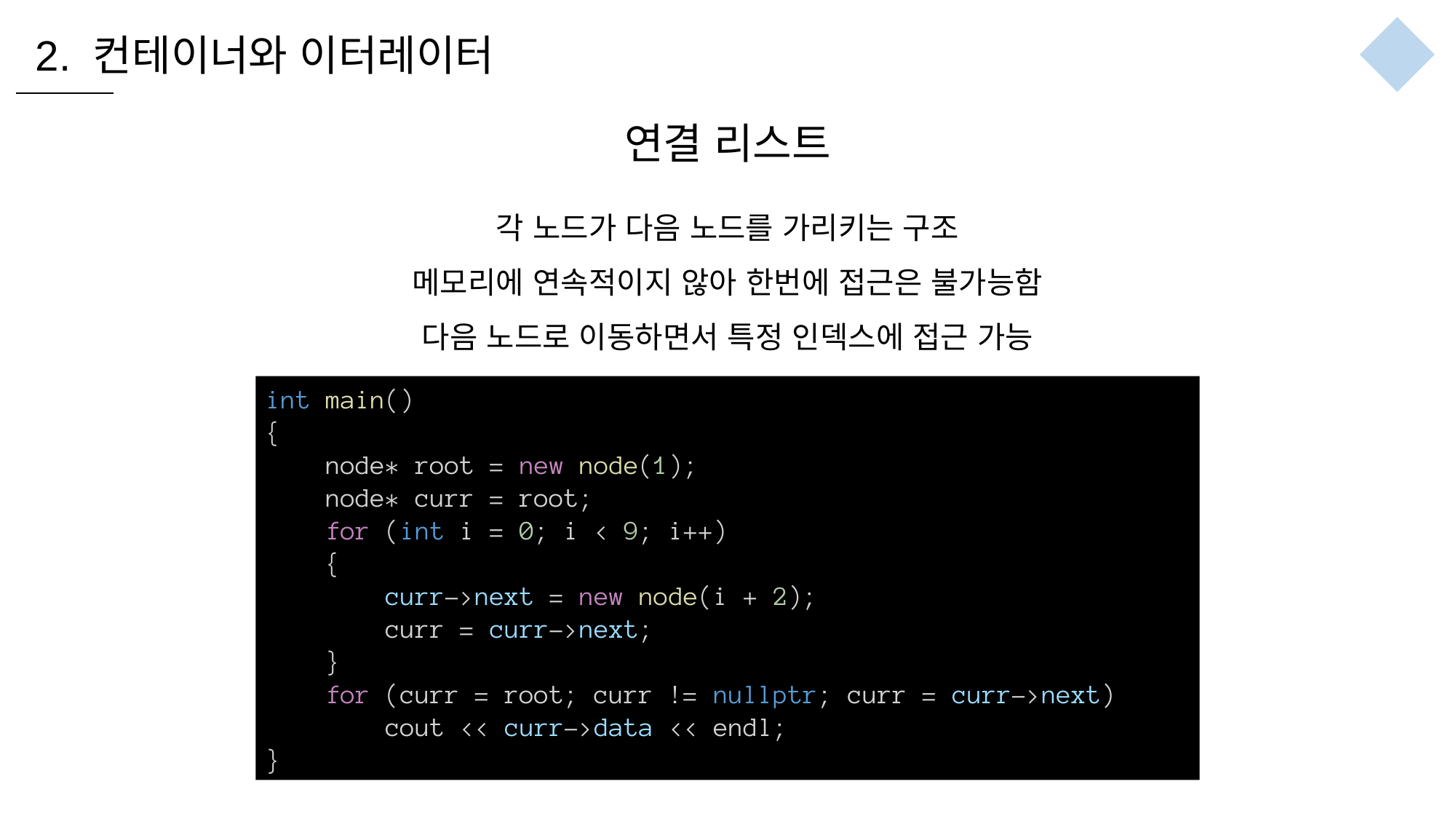

2. 컨테이너와 이터레이터
연결 리스트
각 노드가 다음 노드를 가리키는 구조
메모리에 연속적이지 않아 한번에 접근은 불가능함
다음 노드로 이동하면서 특정 인덱스에 접근 가능
int main()
{
    node* root = new node(1);
    node* curr = root;
    for (int i = 0; i < 9; i++)
    {
        curr->next = new node(i + 2);
        curr = curr->next;
    }
    for (curr = root; curr != nullptr; curr = curr->next)
        cout << curr->data << endl;
}